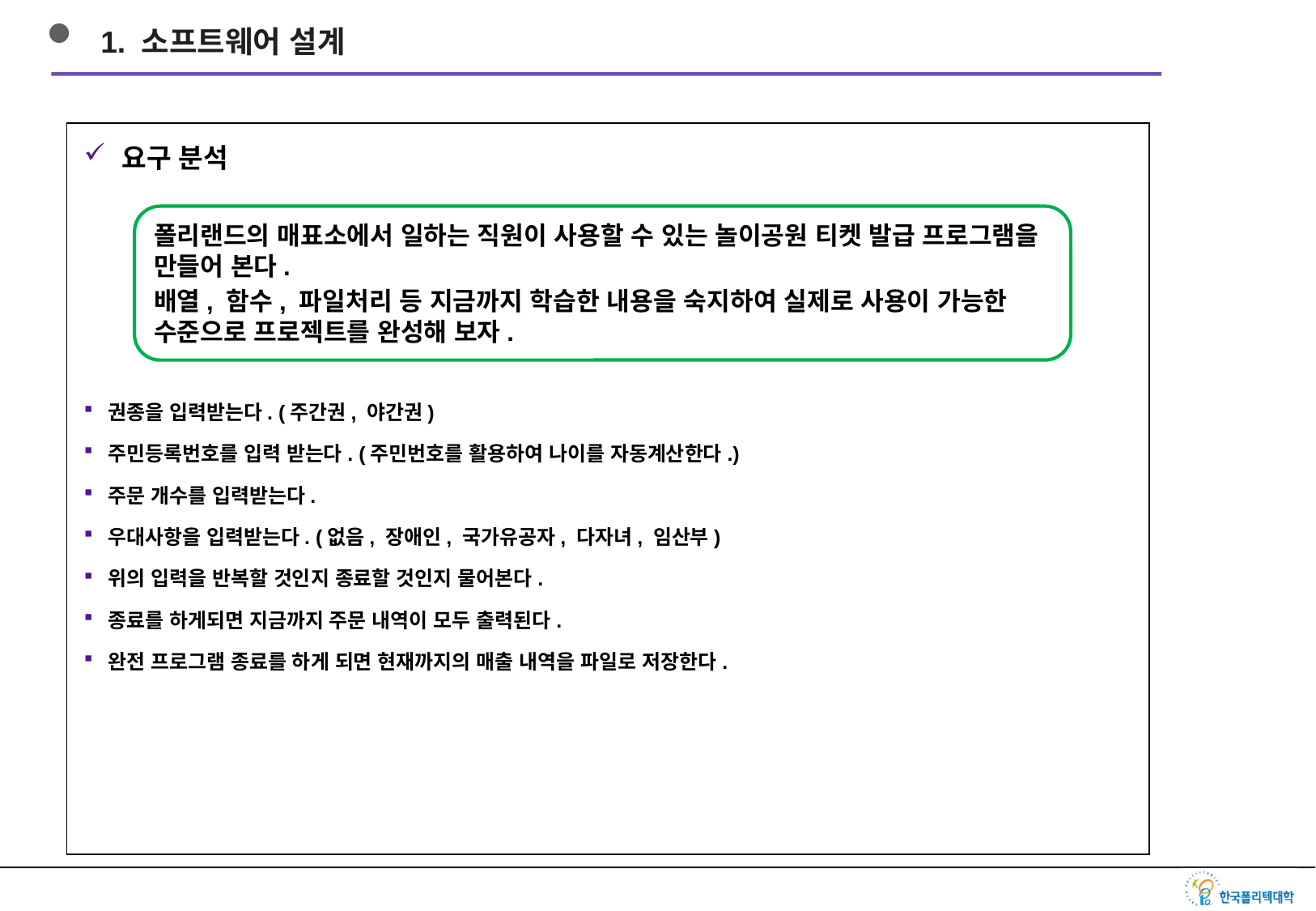

1. 소프트웨어 설계
요구 분석

권종을 입력받는다. (주간권, 야간권)
주민등록번호를 입력 받는다. (주민번호를 활용하여 나이를 자동계산한다.)
주문 개수를 입력받는다.
우대사항을 입력받는다. (없음, 장애인, 국가유공자, 다자녀, 임산부)
위의 입력을 반복할 것인지 종료할 것인지 물어본다.
종료를 하게되면 지금까지 주문 내역이 모두 출력된다.
완전 프로그램 종료를 하게 되면 현재까지의 매출 내역을 파일로 저장한다.
폴리랜드의 매표소에서 일하는 직원이 사용할 수 있는 놀이공원 티켓 발급 프로그램을 만들어 본다.
배열, 함수, 파일처리 등 지금까지 학습한 내용을 숙지하여 실제로 사용이 가능한 수준으로 프로젝트를 완성해 보자.